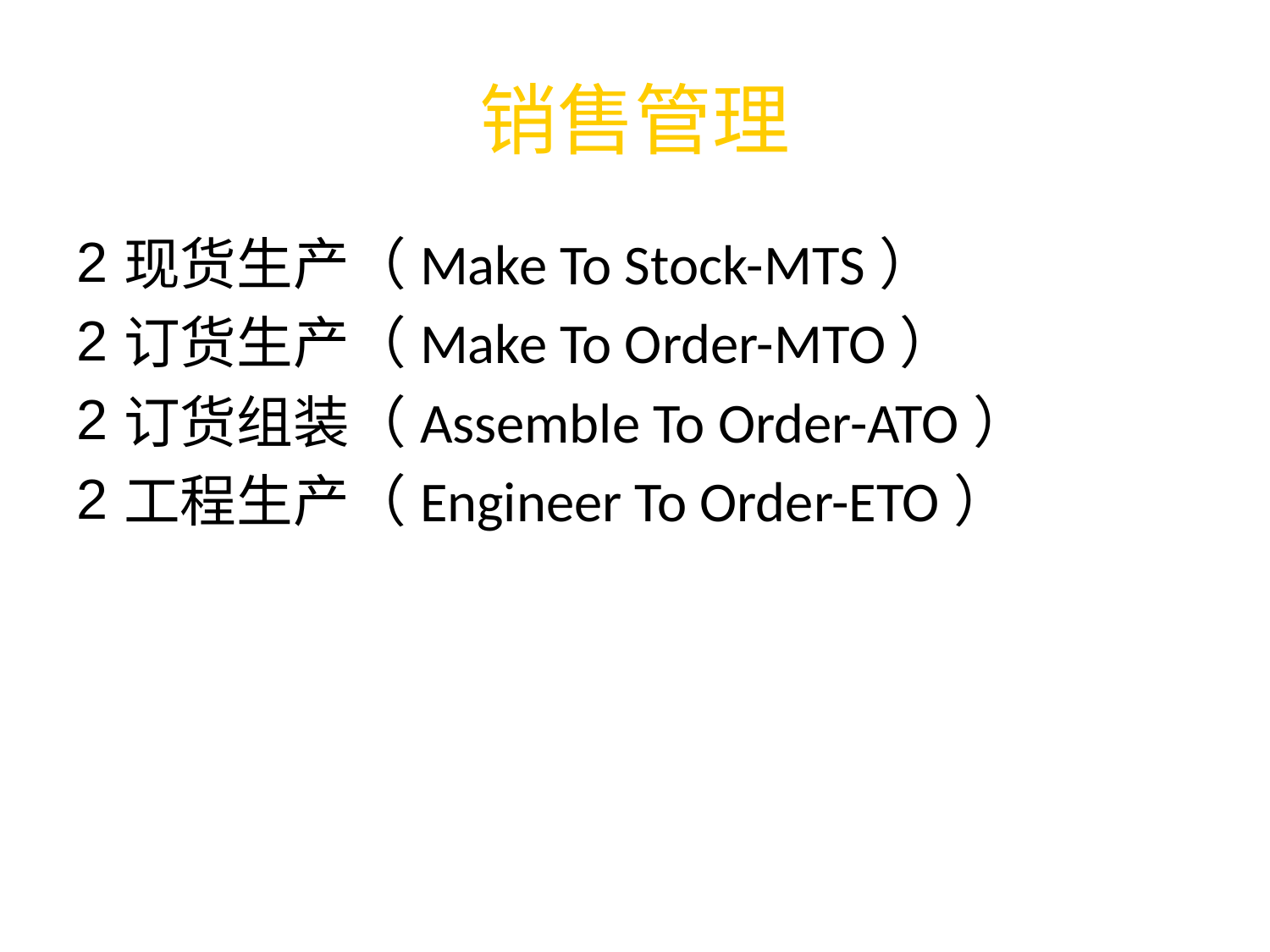

# 销售管理
现货生产（Make To Stock-MTS）
订货生产（Make To Order-MTO）
订货组装（Assemble To Order-ATO）
工程生产（Engineer To Order-ETO）